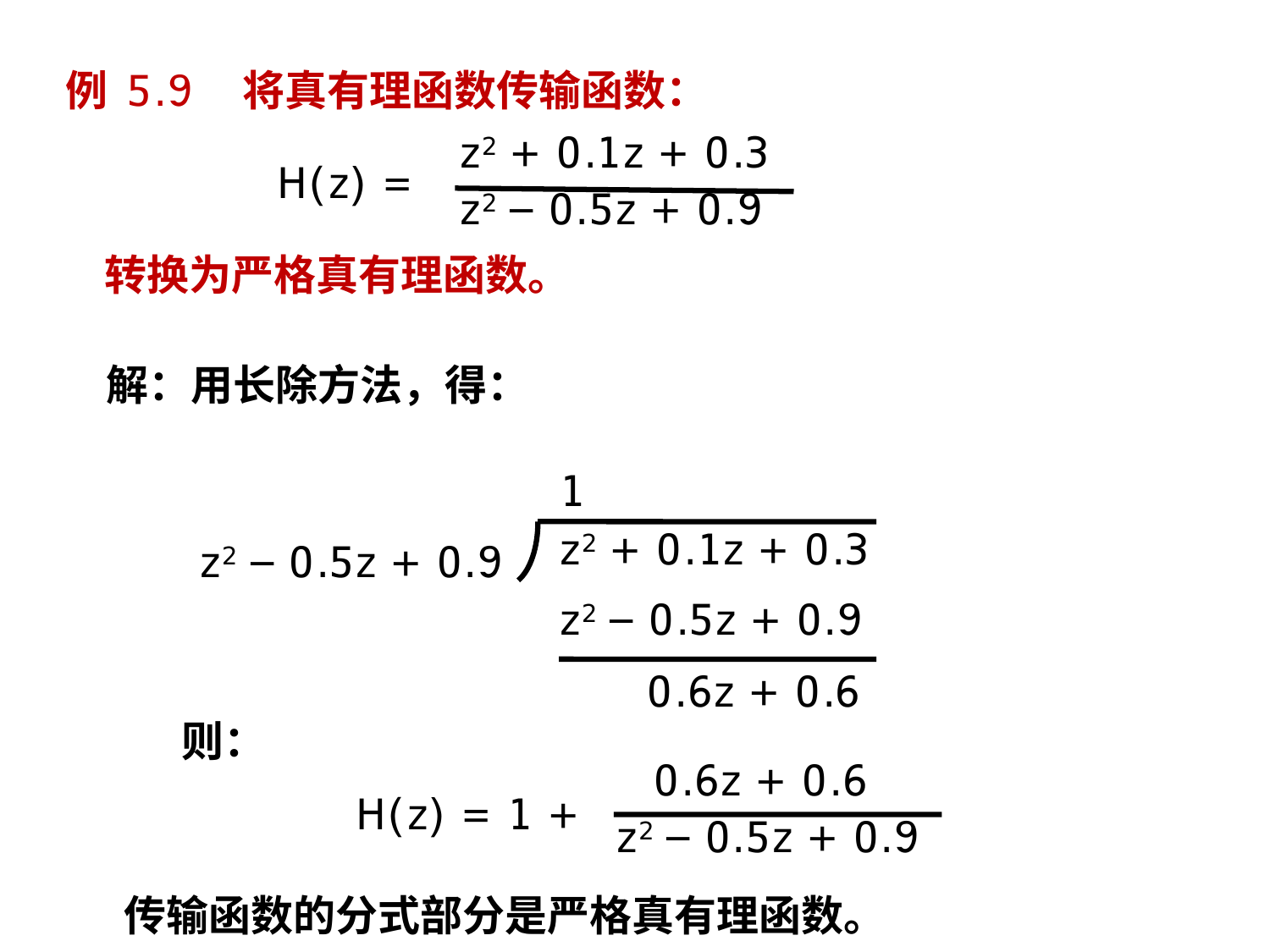

例 5.9   将真有理函数传输函数：
                 H(z) =
   转换为严格真有理函数。

 z2 + 0.1z + 0.3
 z2 – 0.5z + 0.9

解：用长除方法，得：
1
z2 + 0.1z + 0.3
z2 – 0.5z + 0.9
       0.6z + 0.6

z2 – 0.5z + 0.9

则：
              H(z) = 1 +
    0.6z + 0.6
 z2 – 0.5z + 0.9

传输函数的分式部分是严格真有理函数。